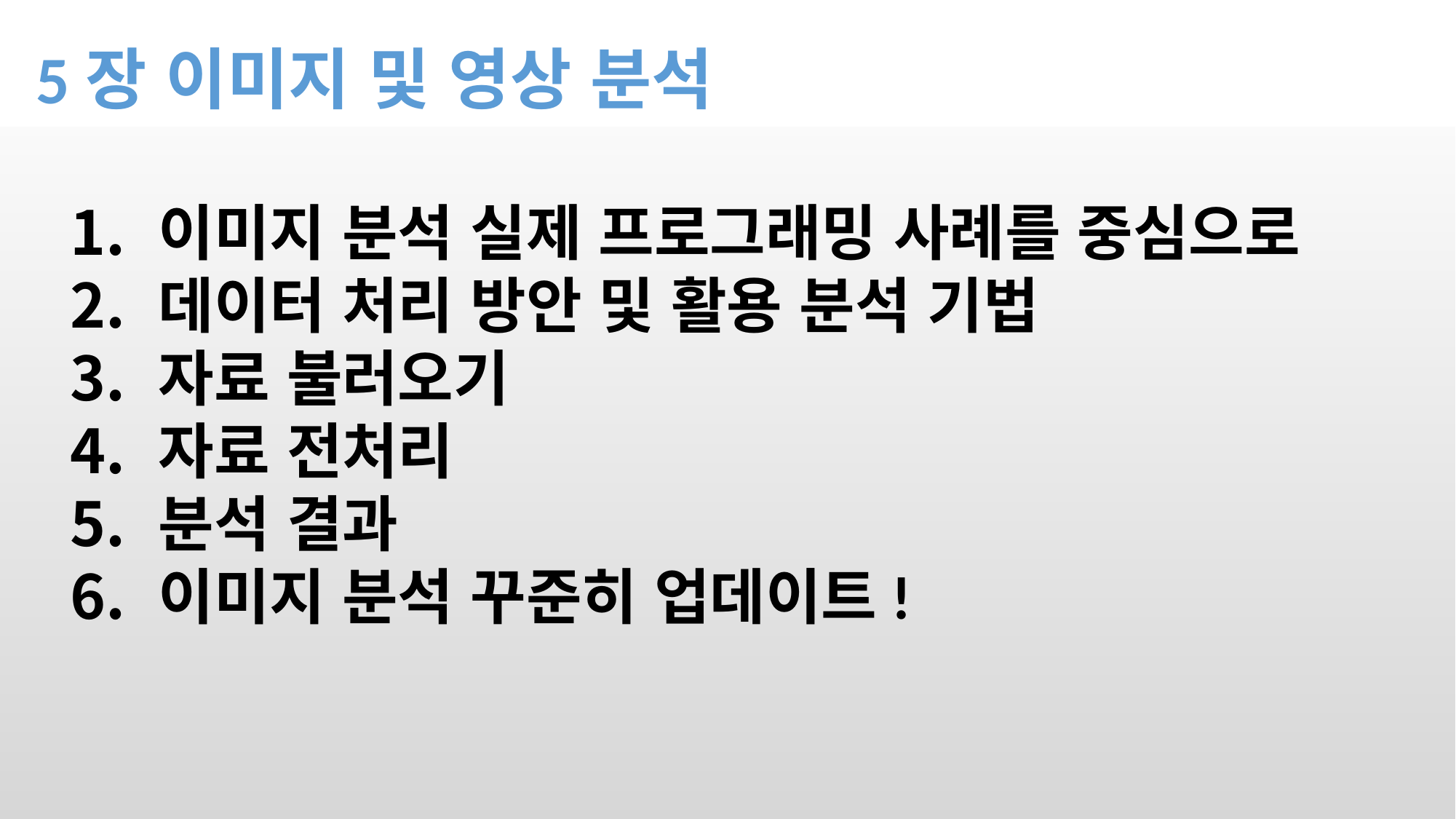

5장 이미지 및 영상 분석
이미지 분석 실제 프로그래밍 사례를 중심으로
데이터 처리 방안 및 활용 분석 기법
자료 불러오기
자료 전처리
분석 결과
이미지 분석 꾸준히 업데이트!